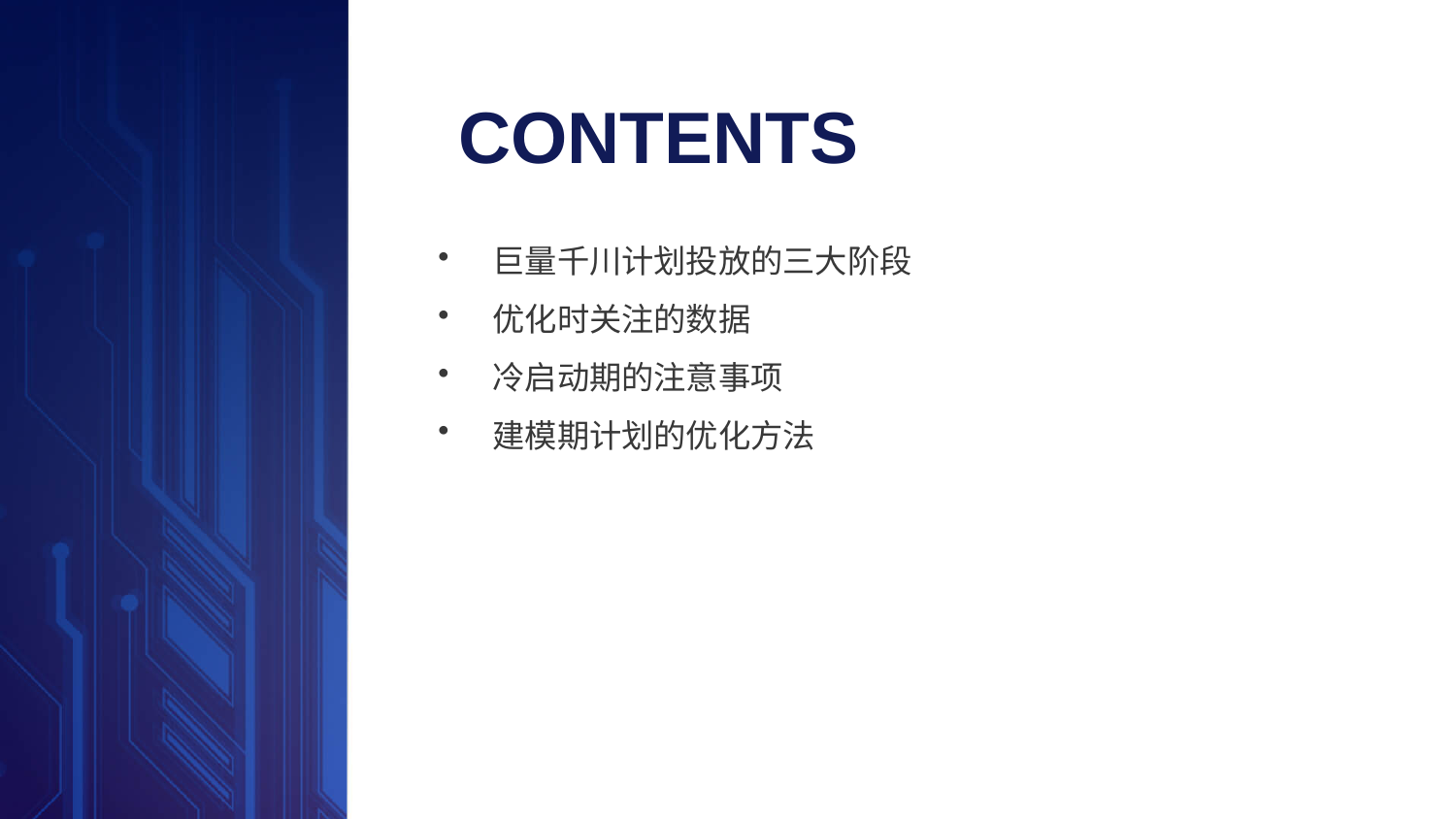

CONTENTS
巨量千川计划投放的三大阶段
优化时关注的数据
冷启动期的注意事项
建模期计划的优化方法